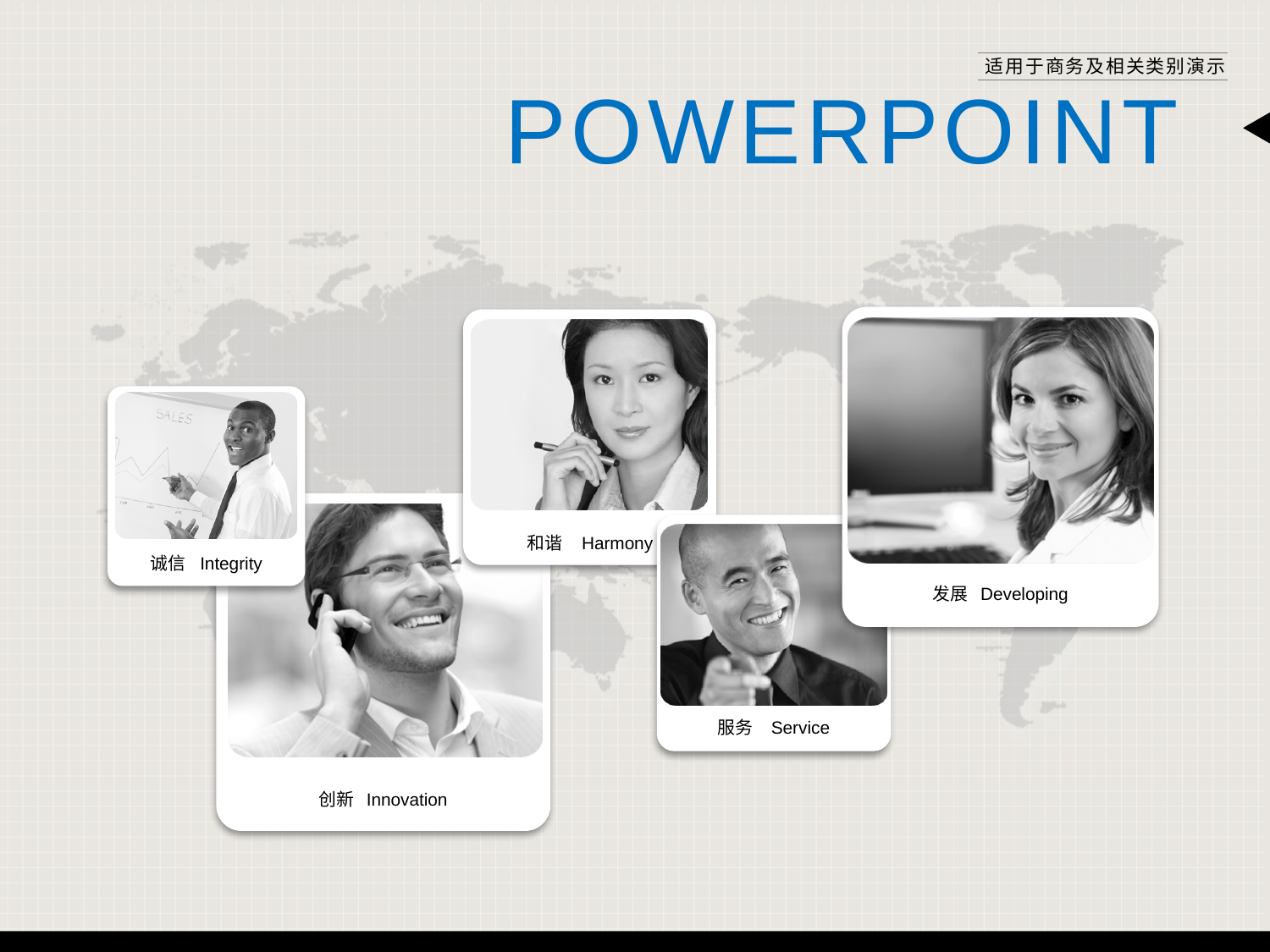

适用于商务及相关类别演示
POWERPOINT
和谐
Harmony
诚信
Integrity
发展
Developing
服务
Service
创新
Innovation